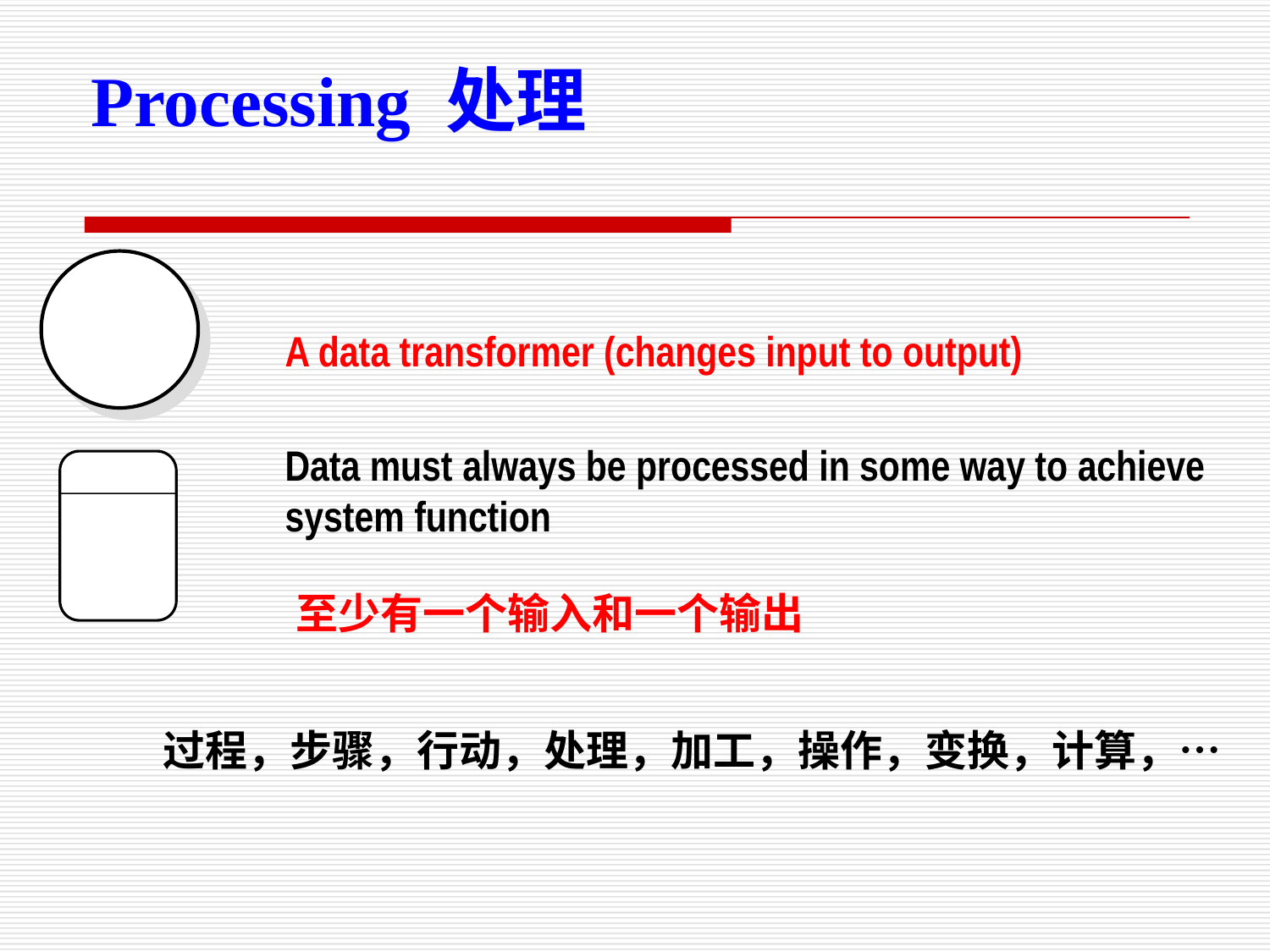

Processing 处理

A data transformer (changes input to output)
Data must always be processed in some way to achieve system function

至少有一个输入和一个输出
过程，步骤，行动，处理，加工，操作，变换，计算，…